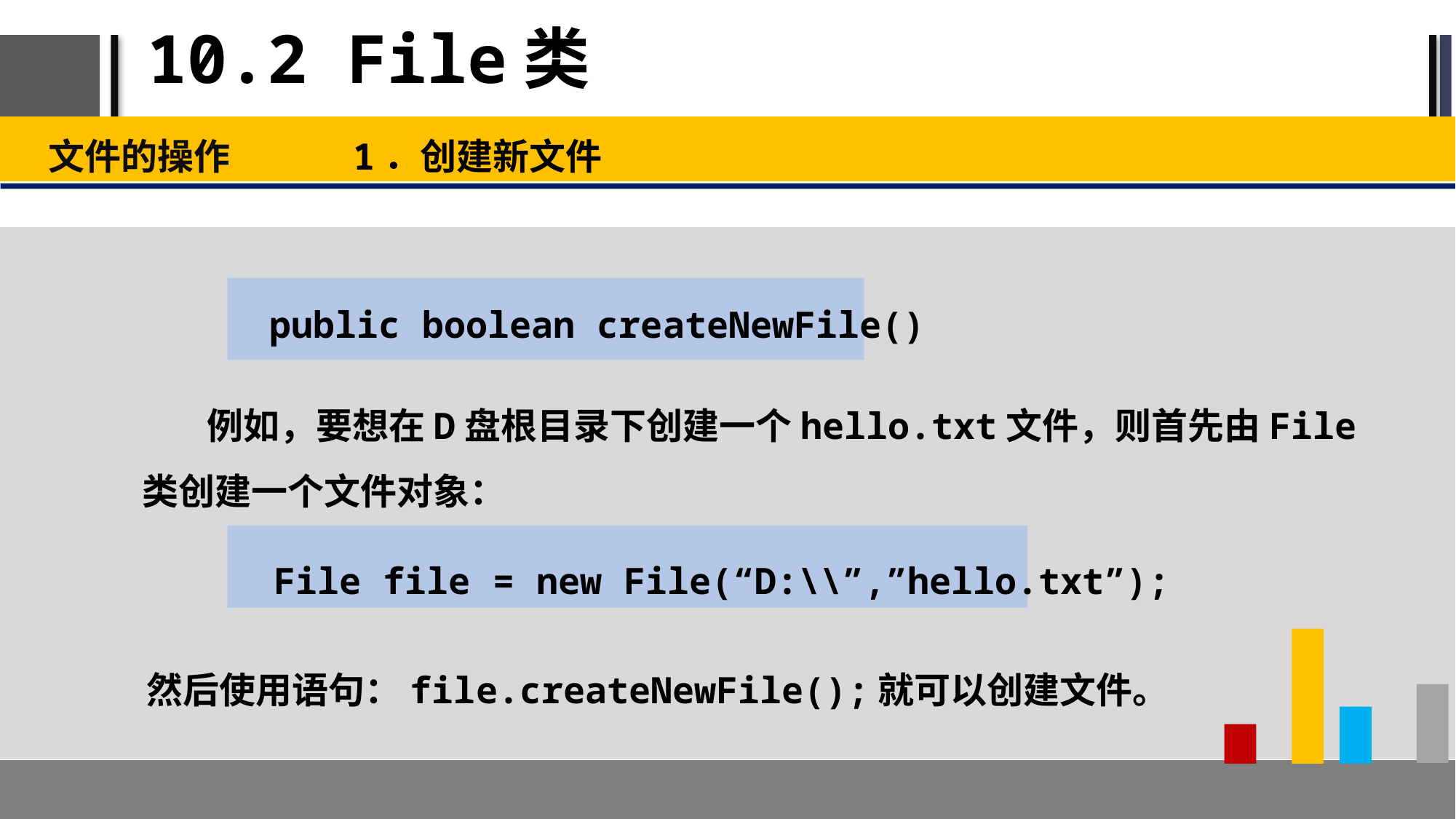

# 10.2 File类

文件的操作              1．创建新文件

public boolean createNewFile()

例如，要想在D盘根目录下创建一个hello.txt文件，则首先由File类创建一个文件对象：

File file = new File(“D:\\”,”hello.txt”);

然后使用语句：file.createNewFile();就可以创建文件。